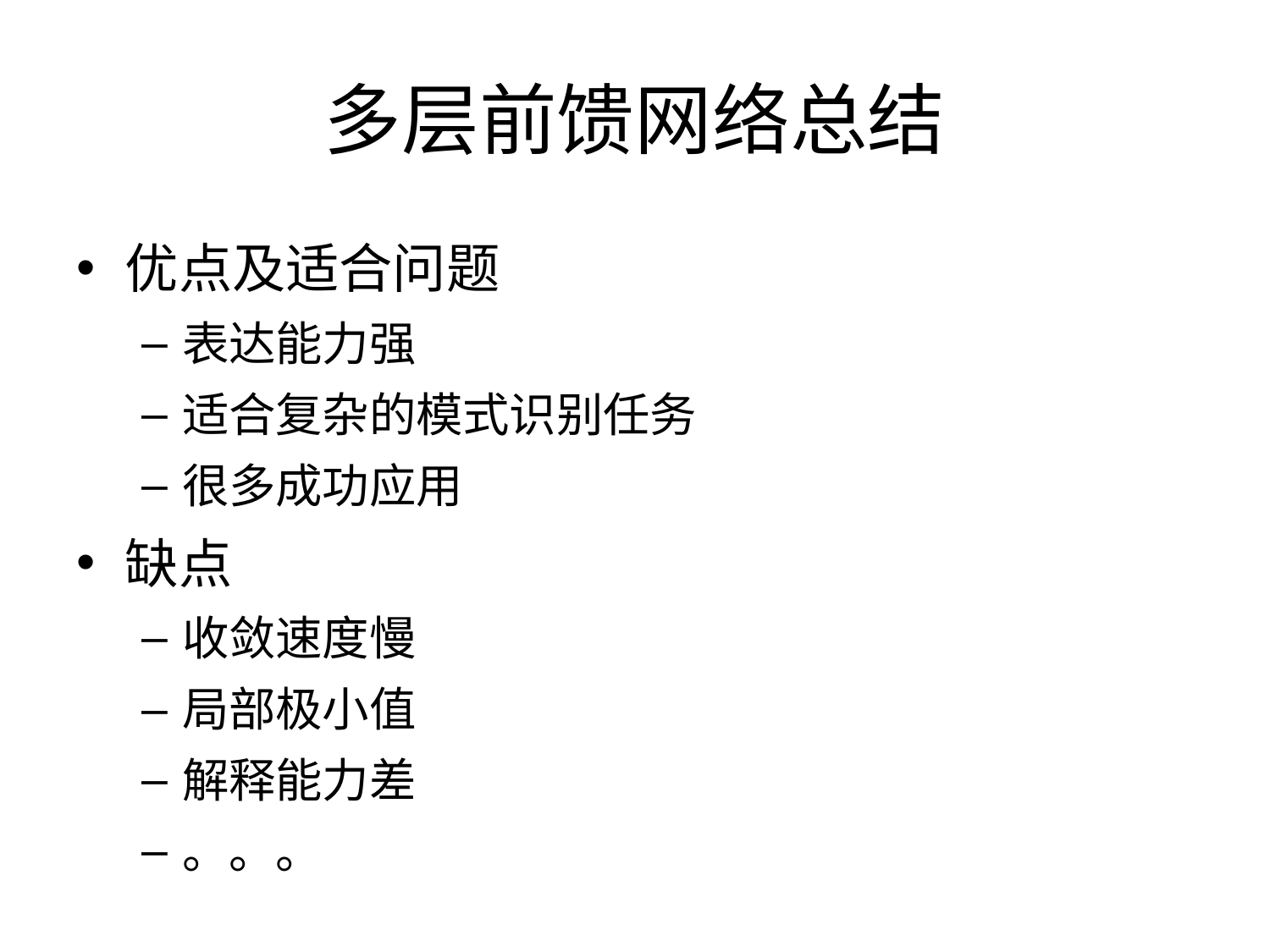

# 多层前馈网络总结
优点及适合问题
表达能力强
适合复杂的模式识别任务
很多成功应用
缺点
收敛速度慢
局部极小值
解释能力差
。。。